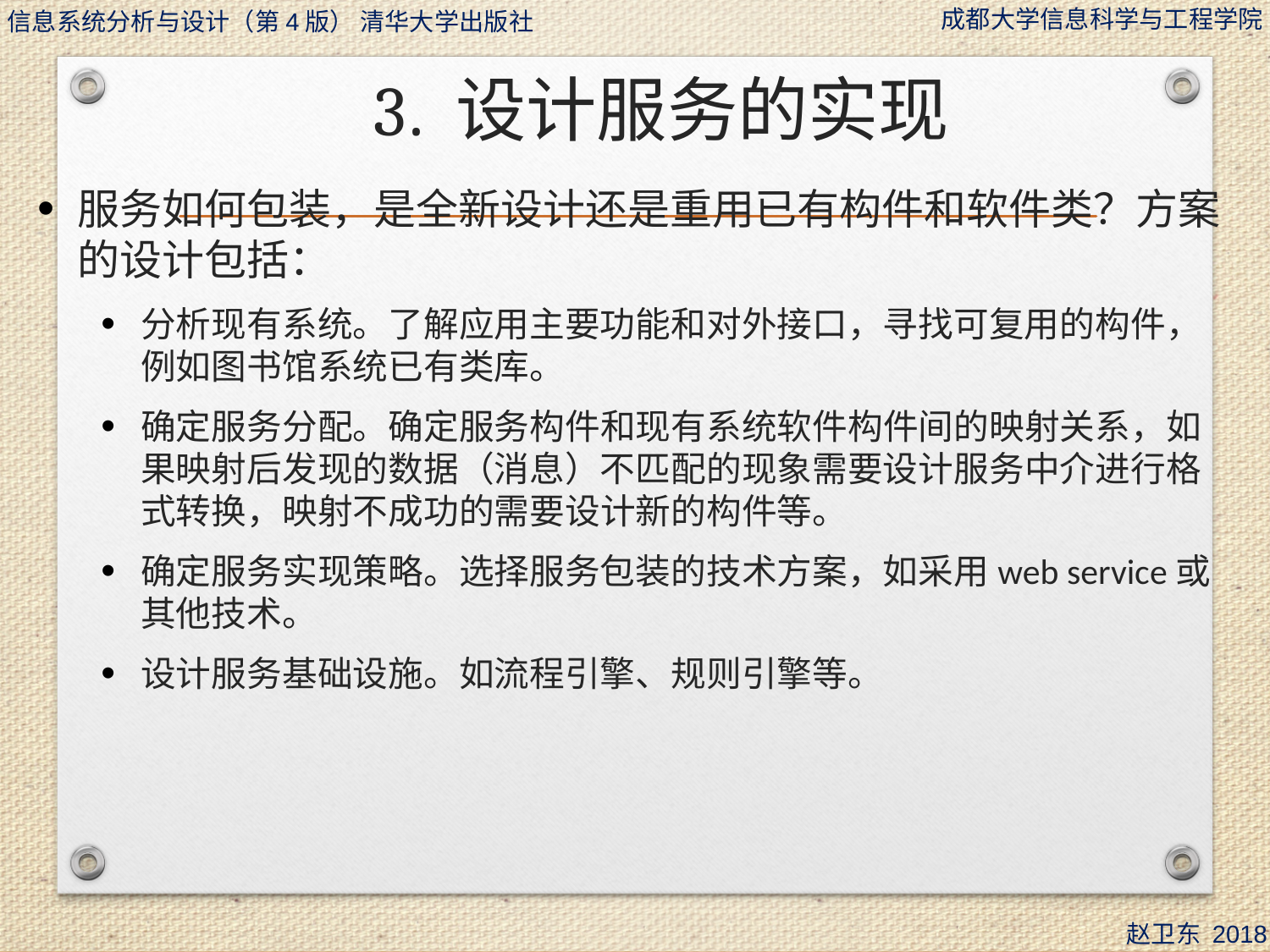

# 3. 设计服务的实现
服务如何包装，是全新设计还是重用已有构件和软件类？方案的设计包括：
分析现有系统。了解应用主要功能和对外接口，寻找可复用的构件，例如图书馆系统已有类库。
确定服务分配。确定服务构件和现有系统软件构件间的映射关系，如果映射后发现的数据（消息）不匹配的现象需要设计服务中介进行格式转换，映射不成功的需要设计新的构件等。
确定服务实现策略。选择服务包装的技术方案，如采用web service或其他技术。
设计服务基础设施。如流程引擎、规则引擎等。